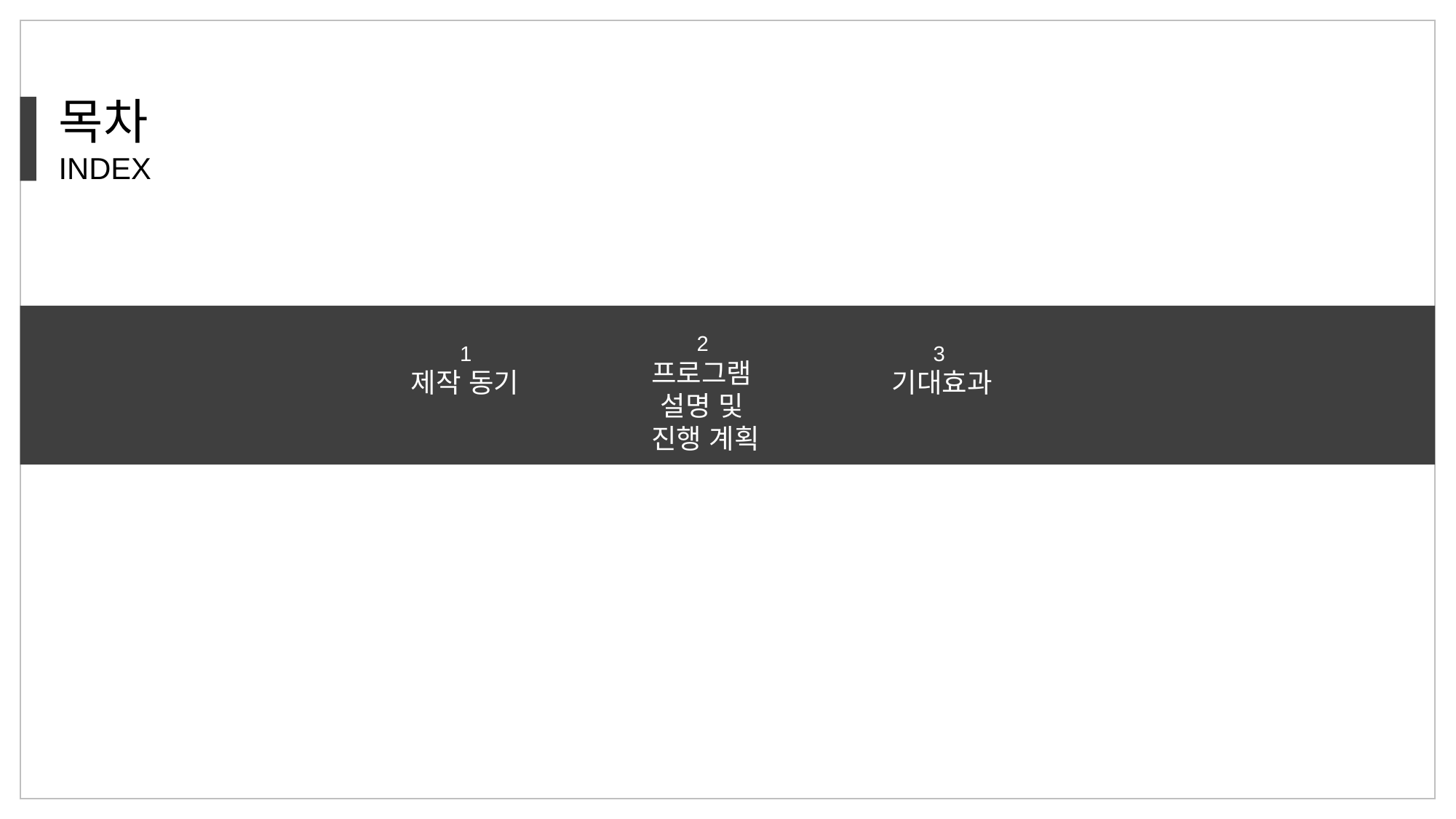

목차
INDEX

2
프로그램
설명 및
진행 계획
3
기대효과
1
제작 동기